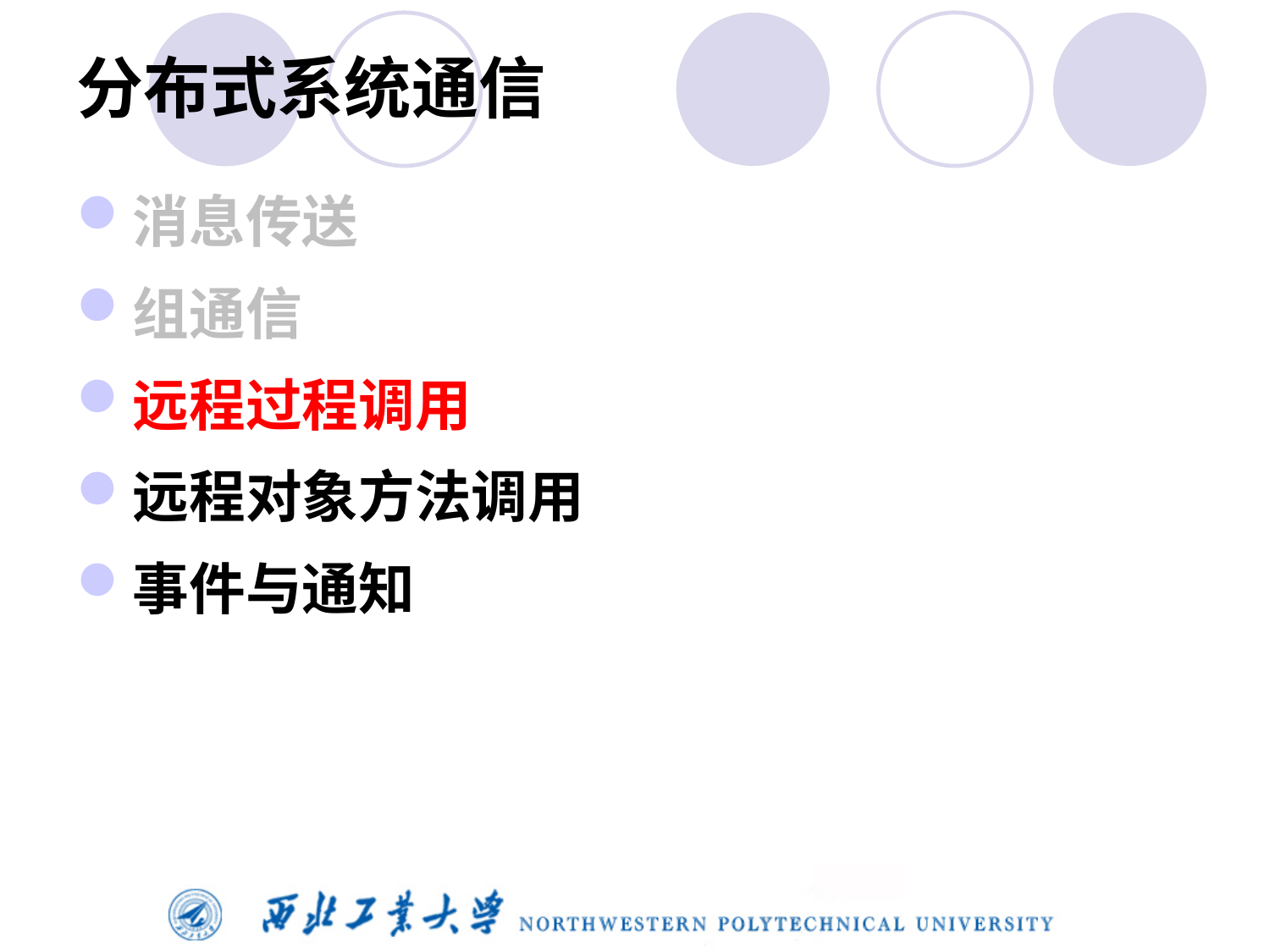

# 分布式系统通信
消息传送
组通信
远程过程调用
远程对象方法调用
事件与通知